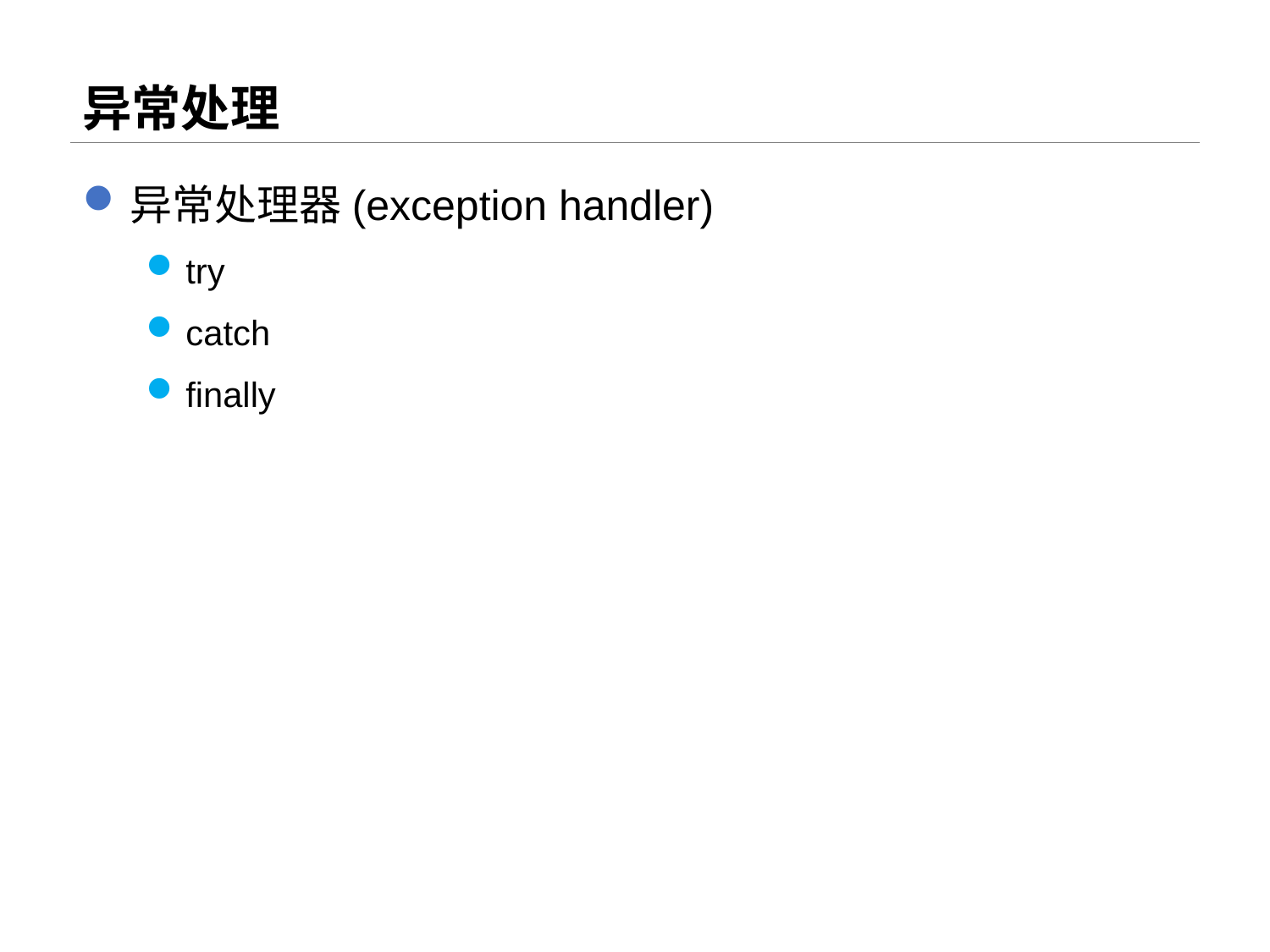

# 异常处理
异常处理器(exception handler)
try
catch
finally
32